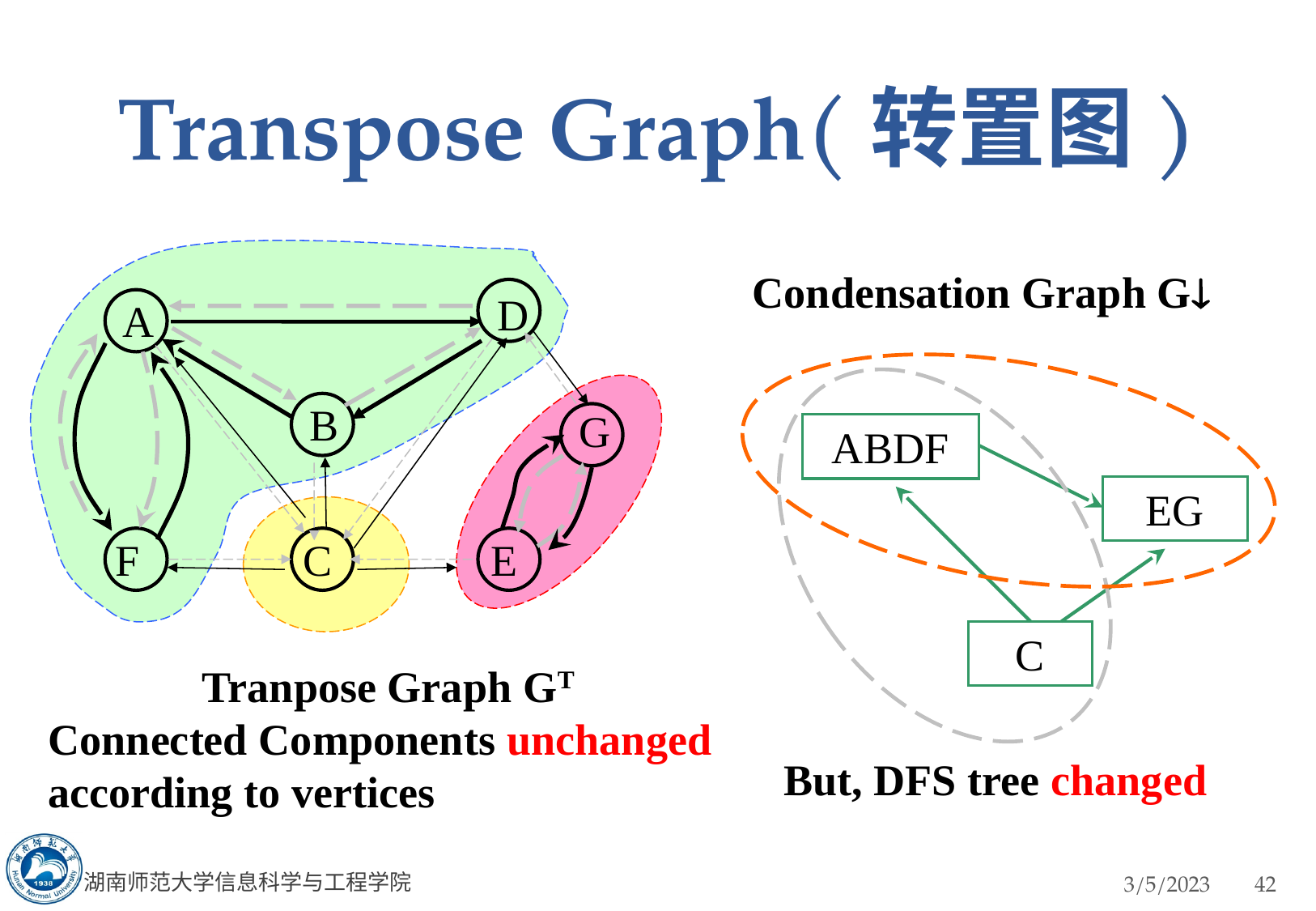

# Transpose Graph(转置图)

Condensation Graph G↓

D
A

B

G

ABDF

EG

F
C
E

C
Tranpose Graph GT
Connected Components unchanged according to vertices
But, DFS tree changed
湖南师范大学信息科学与工程学院
3/5/2023
42